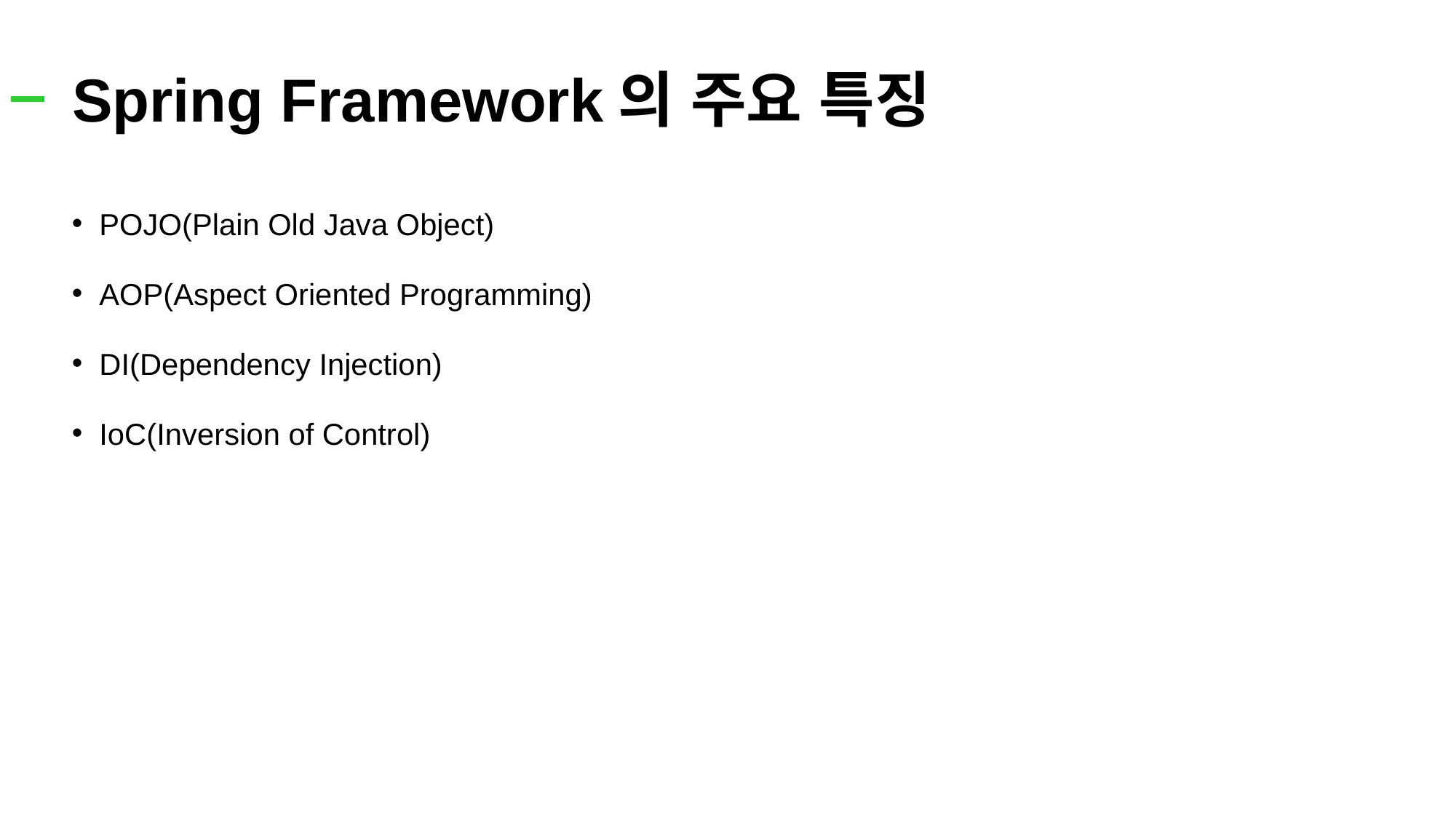

# Spring Framework의 주요 특징

POJO(Plain Old Java Object)
AOP(Aspect Oriented Programming)
DI(Dependency Injection)
IoC(Inversion of Control)